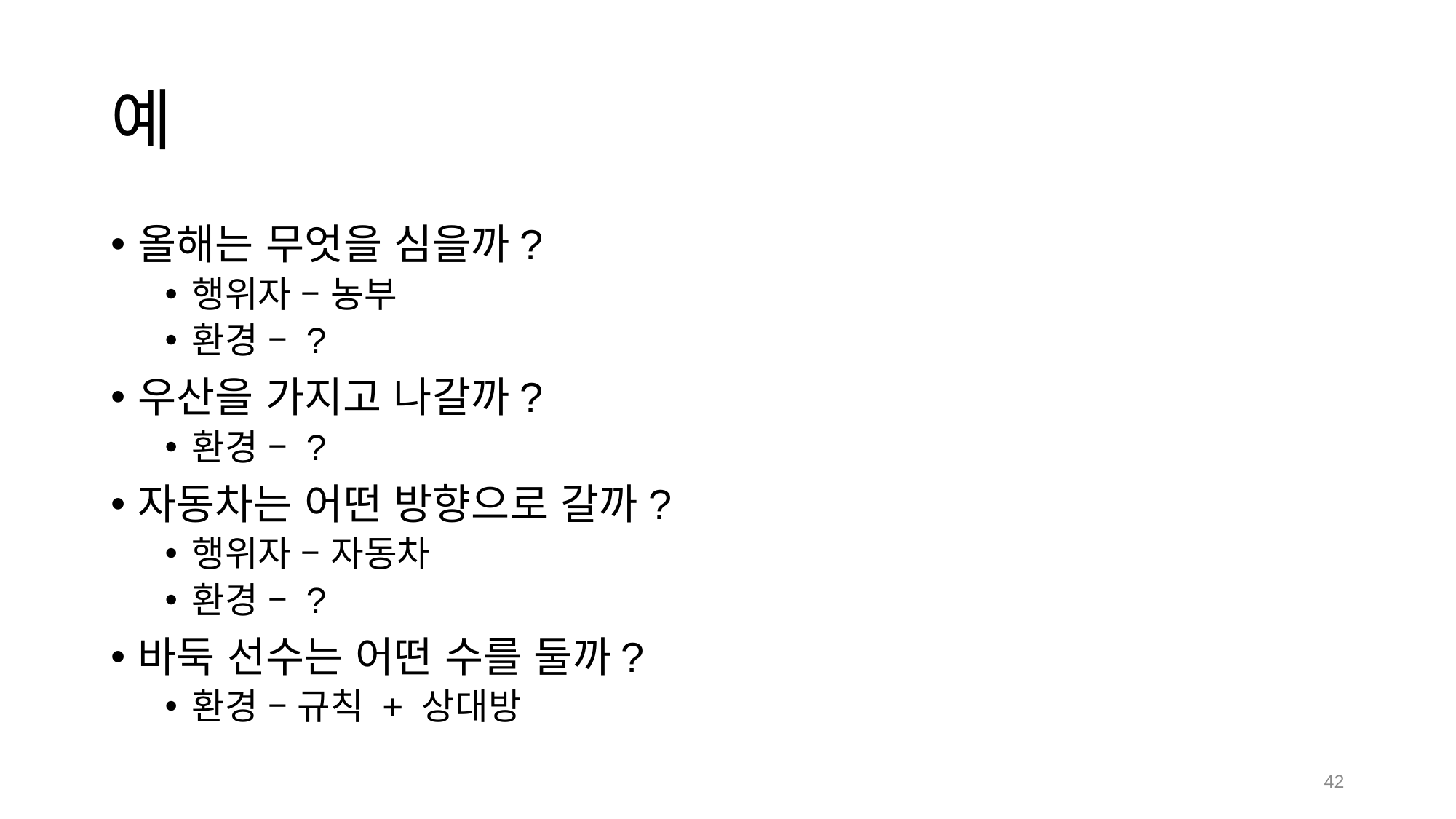

# 예
올해는 무엇을 심을까?
행위자 – 농부
환경 – ?
우산을 가지고 나갈까?
환경 – ?
자동차는 어떤 방향으로 갈까?
행위자 – 자동차
환경 – ?
바둑 선수는 어떤 수를 둘까?
환경 – 규칙 + 상대방

42